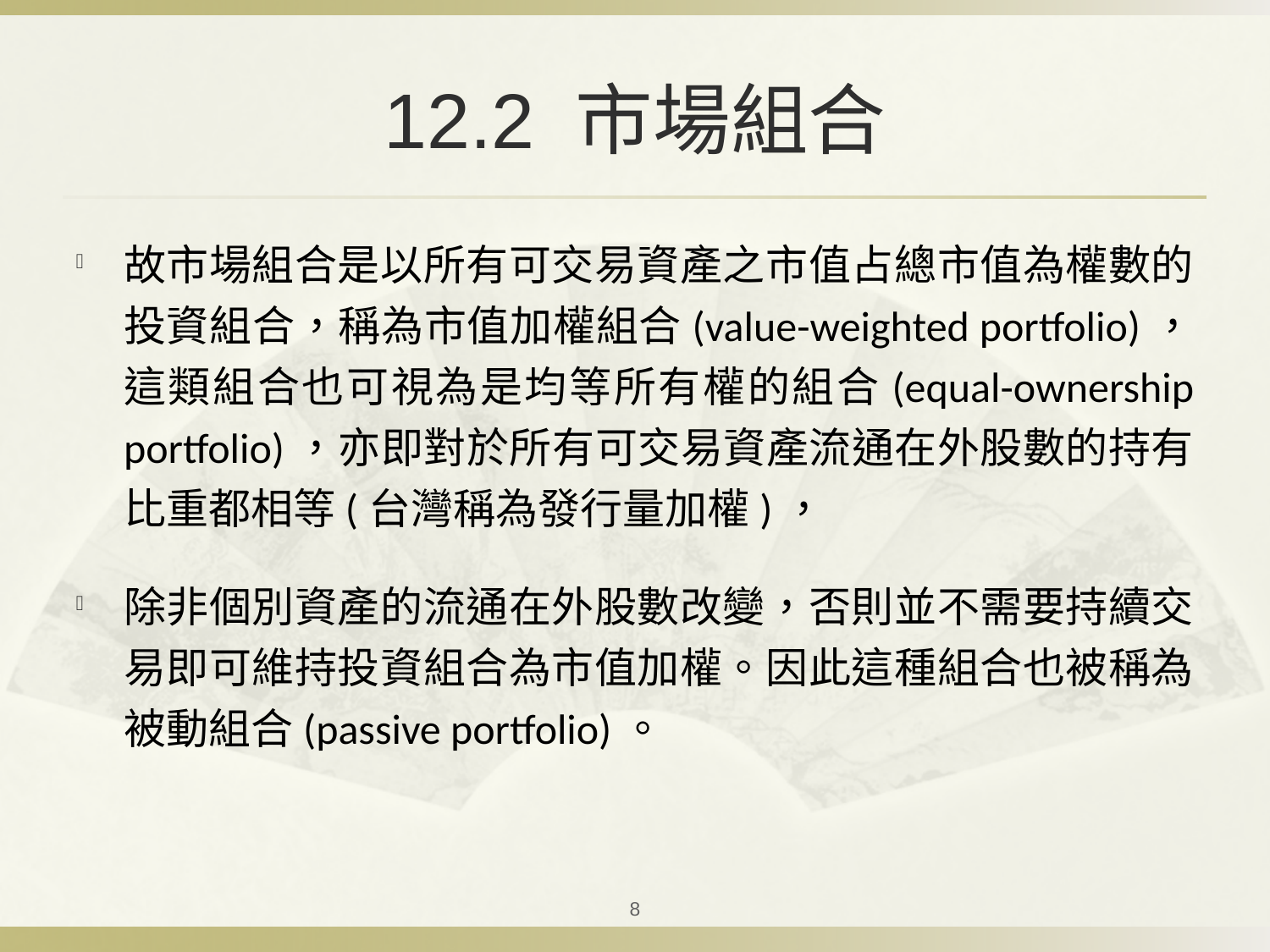

# 12.2 市場組合
故市場組合是以所有可交易資產之市值占總市值為權數的投資組合，稱為市值加權組合(value-weighted portfolio)，這類組合也可視為是均等所有權的組合(equal-ownership portfolio)，亦即對於所有可交易資產流通在外股數的持有比重都相等(台灣稱為發行量加權)，

除非個別資產的流通在外股數改變，否則並不需要持續交易即可維持投資組合為市值加權。因此這種組合也被稱為被動組合(passive portfolio)。

8